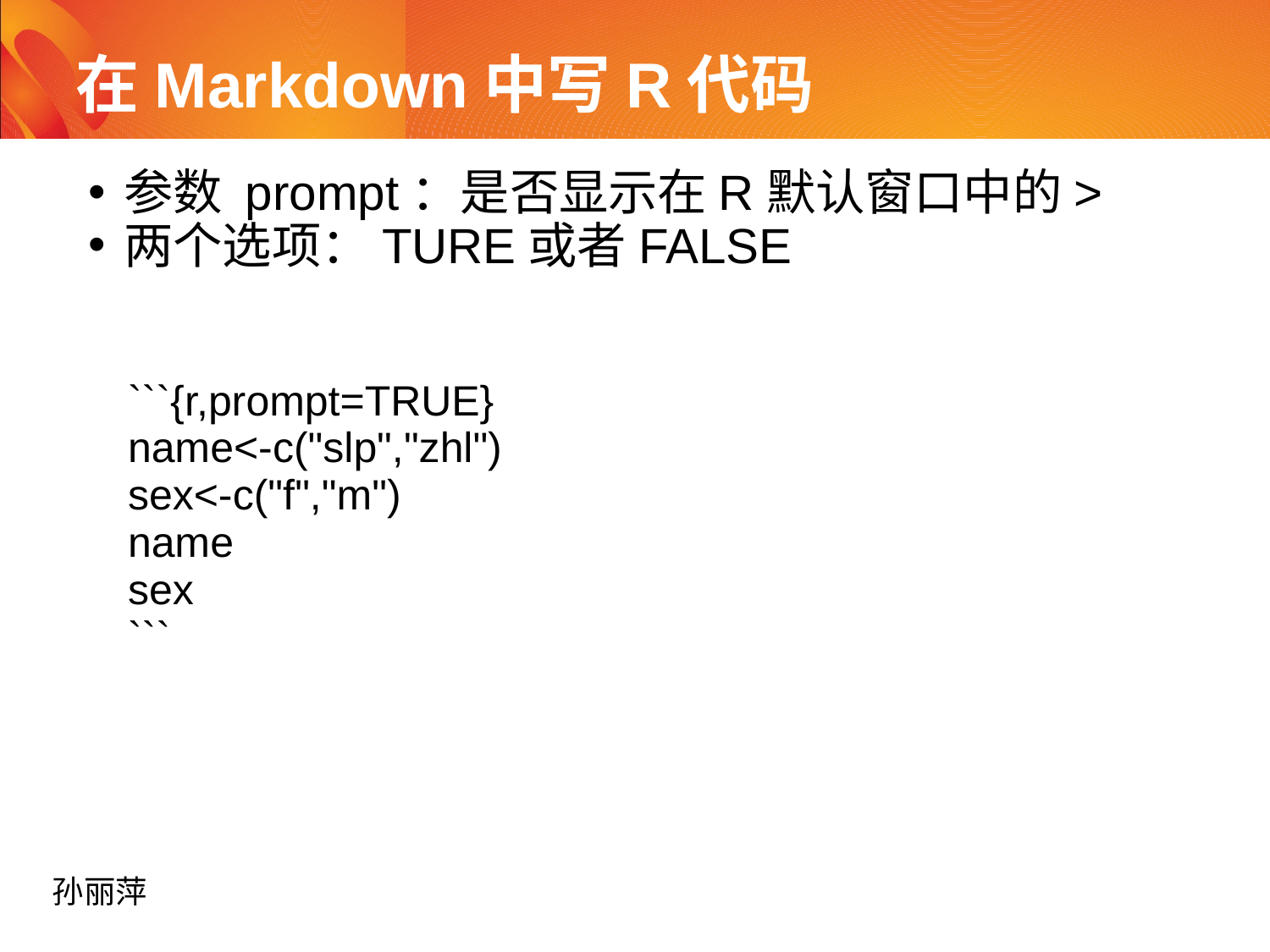

# 在Markdown中写R代码
参数 prompt：是否显示在R默认窗口中的>
两个选项：TURE或者FALSE

| ```{r,prompt=TRUE} name<-c("slp","zhl") sex<-c("f","m") name sex ``` |
| --- |
14